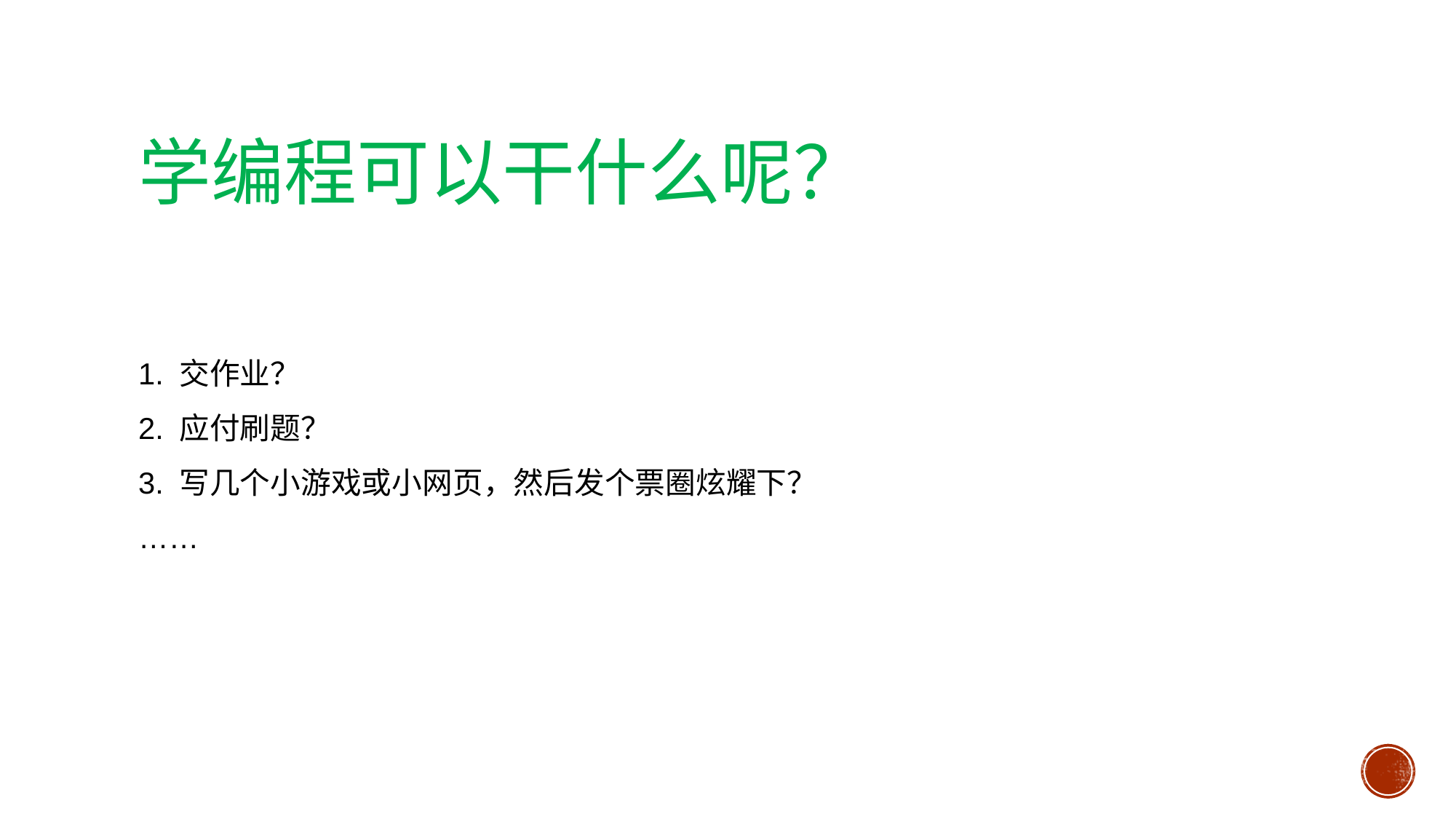

学编程可以干什么呢？
1. 交作业？
2. 应付刷题？
3. 写几个小游戏或小网页，然后发个票圈炫耀下？
……